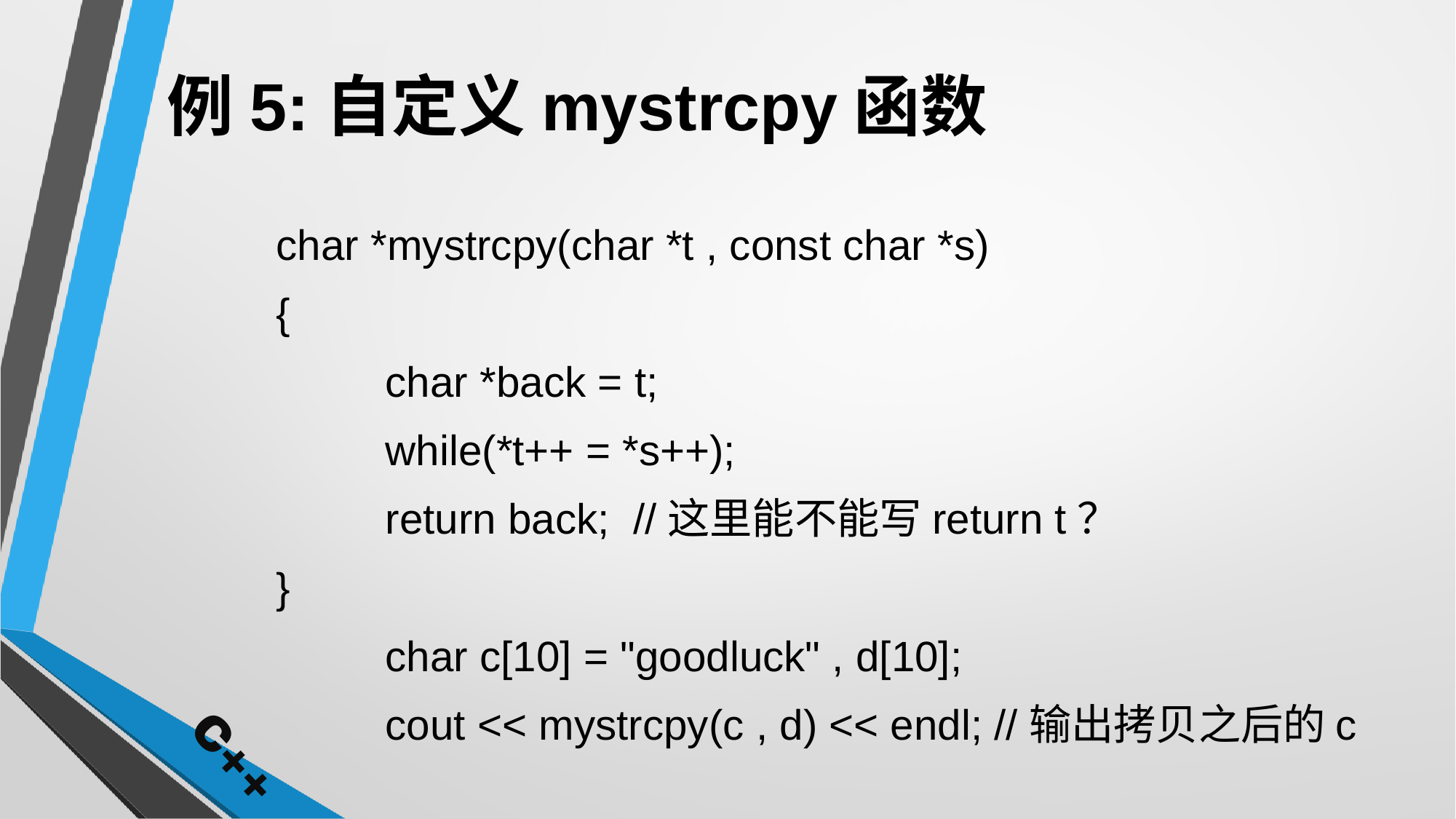

# 例5:自定义mystrcpy函数
	char *mystrcpy(char *t , const char *s)
	{
		char *back = t;
		while(*t++ = *s++);
		return back;  //这里能不能写return t？
	}
		char c[10] = "goodluck" , d[10];
		cout << mystrcpy(c , d) << endl; //输出拷贝之后的c